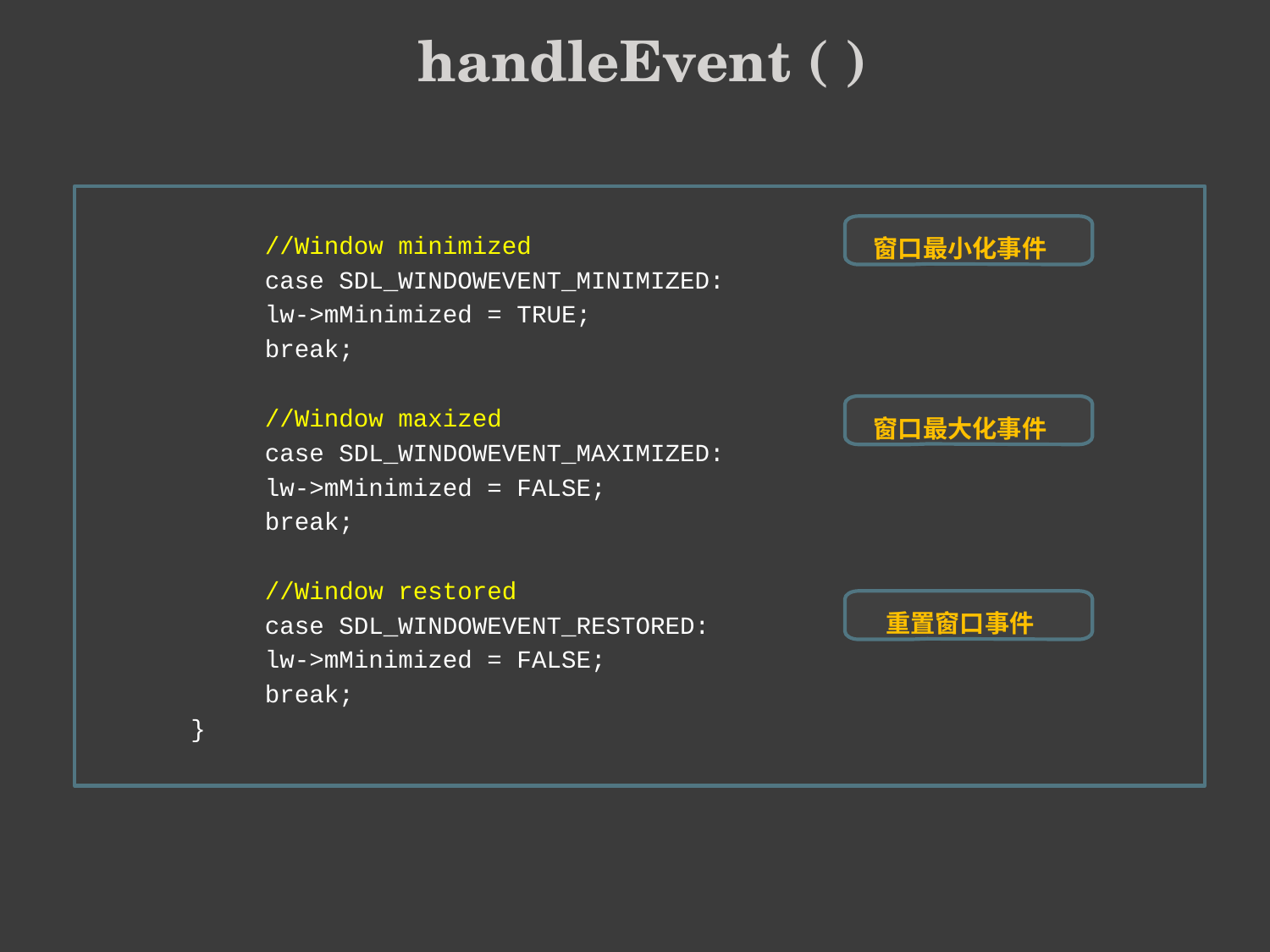

handleEvent ( )

            //Window minimized
            case SDL_WINDOWEVENT_MINIMIZED:
            lw->mMinimized = TRUE;
            break;

            //Window maxized
            case SDL_WINDOWEVENT_MAXIMIZED:
            lw->mMinimized = FALSE;
            break;

            //Window restored
            case SDL_WINDOWEVENT_RESTORED:
            lw->mMinimized = FALSE;
            break;
       }

窗口最小化事件
窗口最大化事件
重置窗口事件